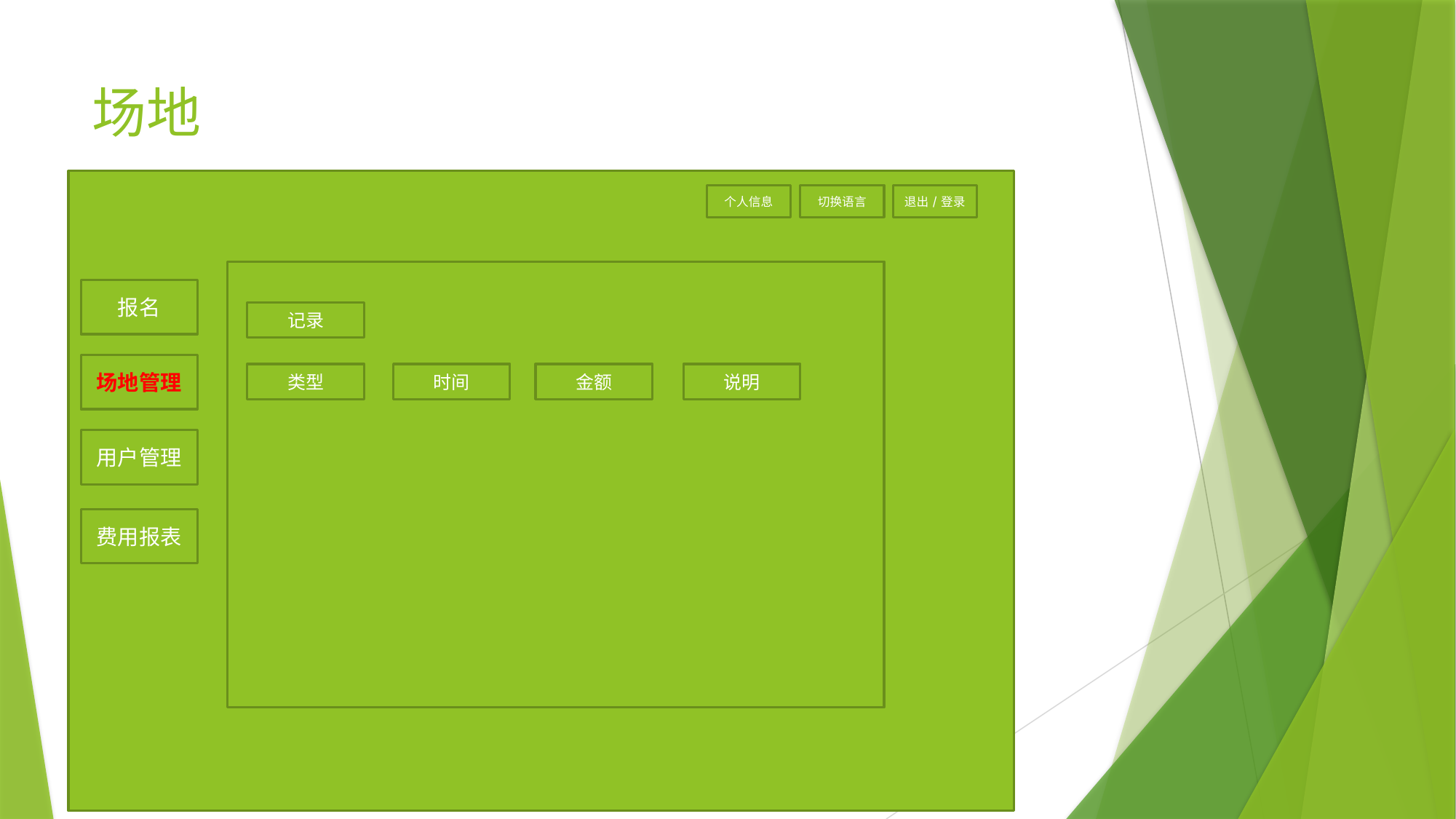

# 场地

个人信息
切换语言
退出/登录

报名
记录
场地管理
类型
时间
金额
说明
用户管理
费用报表